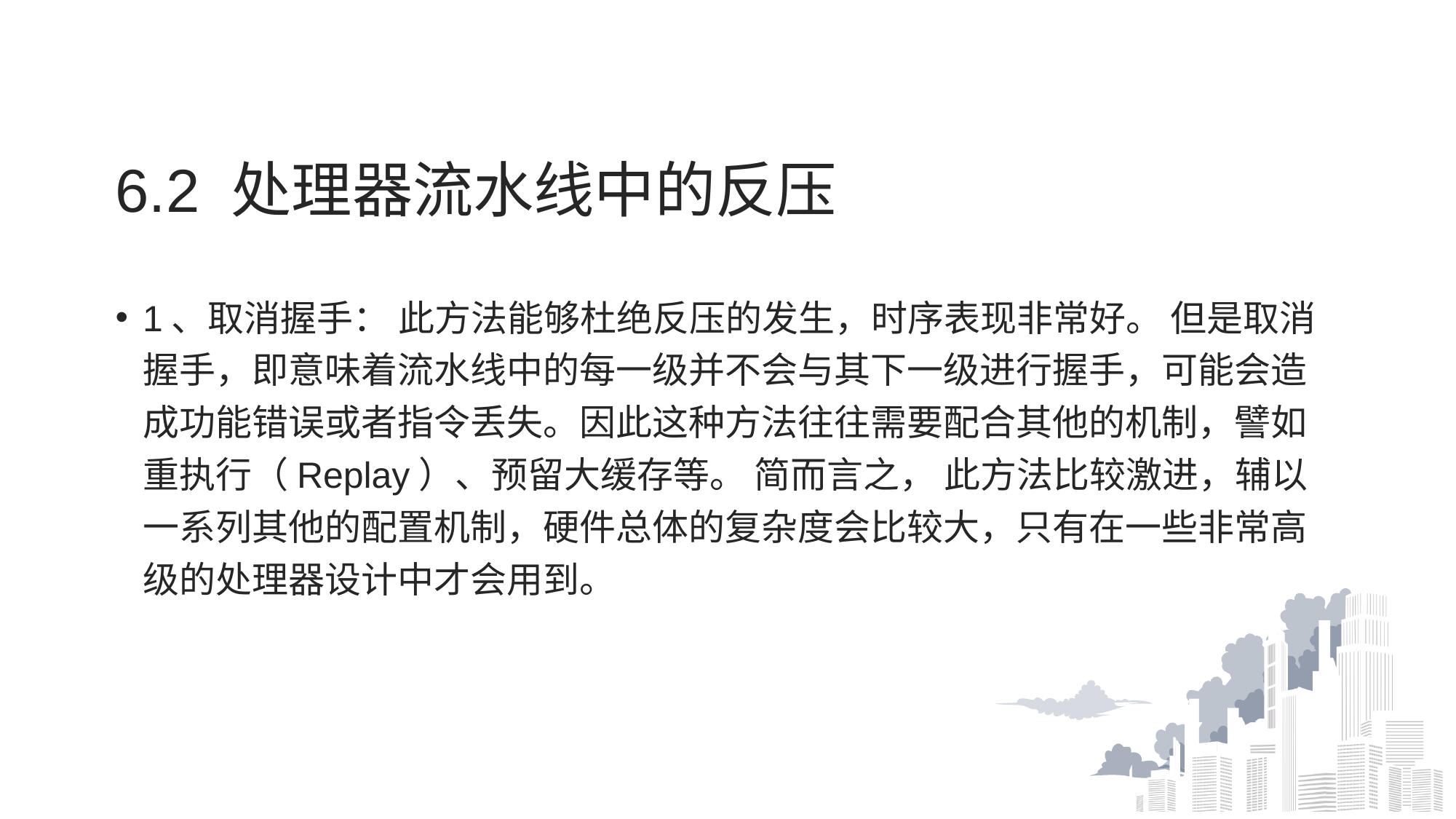

# 6.2 处理器流水线中的反压
1、取消握手： 此方法能够杜绝反压的发生，时序表现非常好。 但是取消握手，即意味着流水线中的每一级并不会与其下一级进行握手，可能会造成功能错误或者指令丢失。因此这种方法往往需要配合其他的机制，譬如重执行（Replay）、预留大缓存等。 简而言之， 此方法比较激进，辅以一系列其他的配置机制，硬件总体的复杂度会比较大，只有在一些非常高级的处理器设计中才会用到。